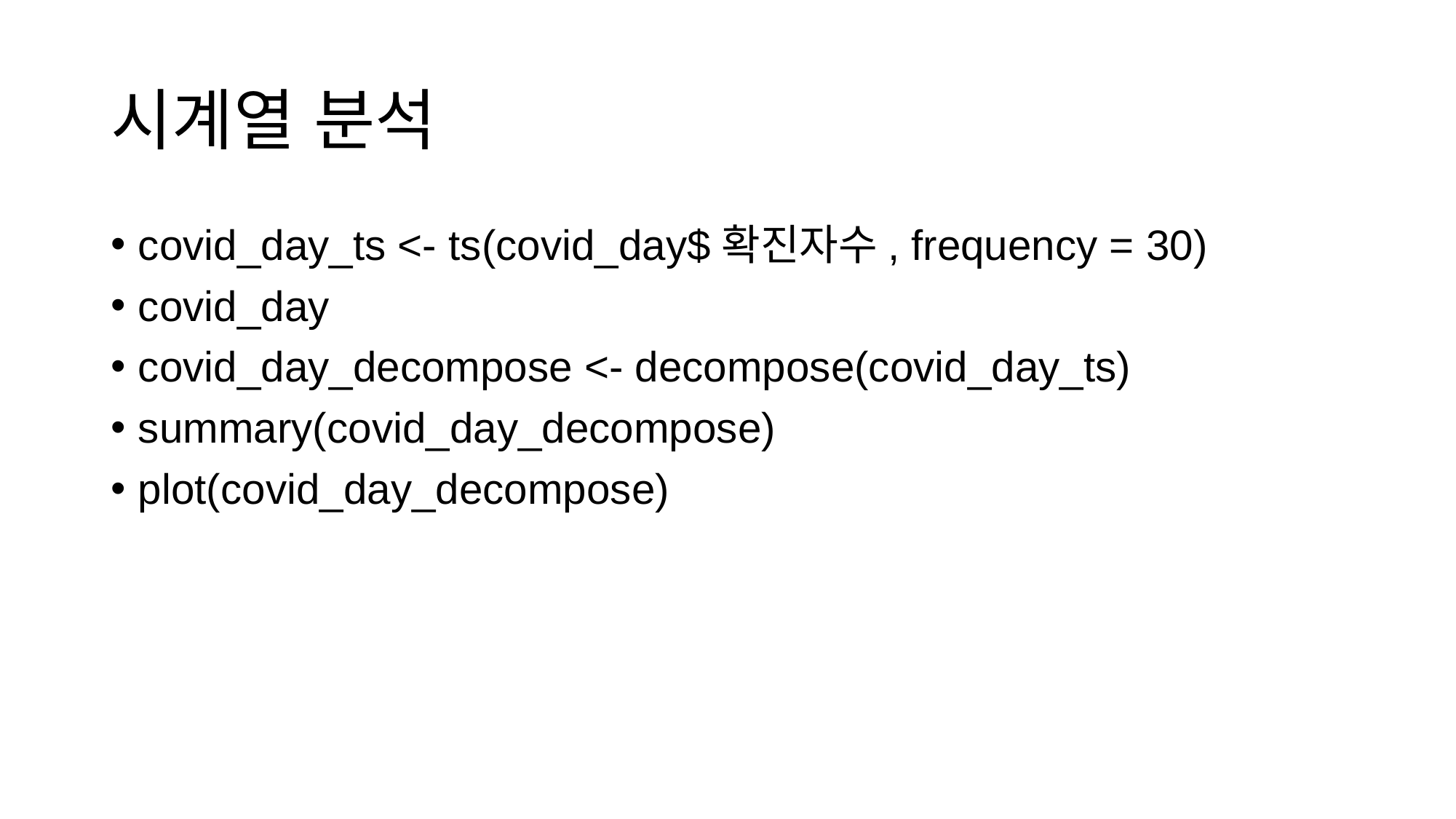

# 시계열 분석
covid_day_ts <- ts(covid_day$확진자수, frequency = 30)
covid_day
covid_day_decompose <- decompose(covid_day_ts)
summary(covid_day_decompose)
plot(covid_day_decompose)